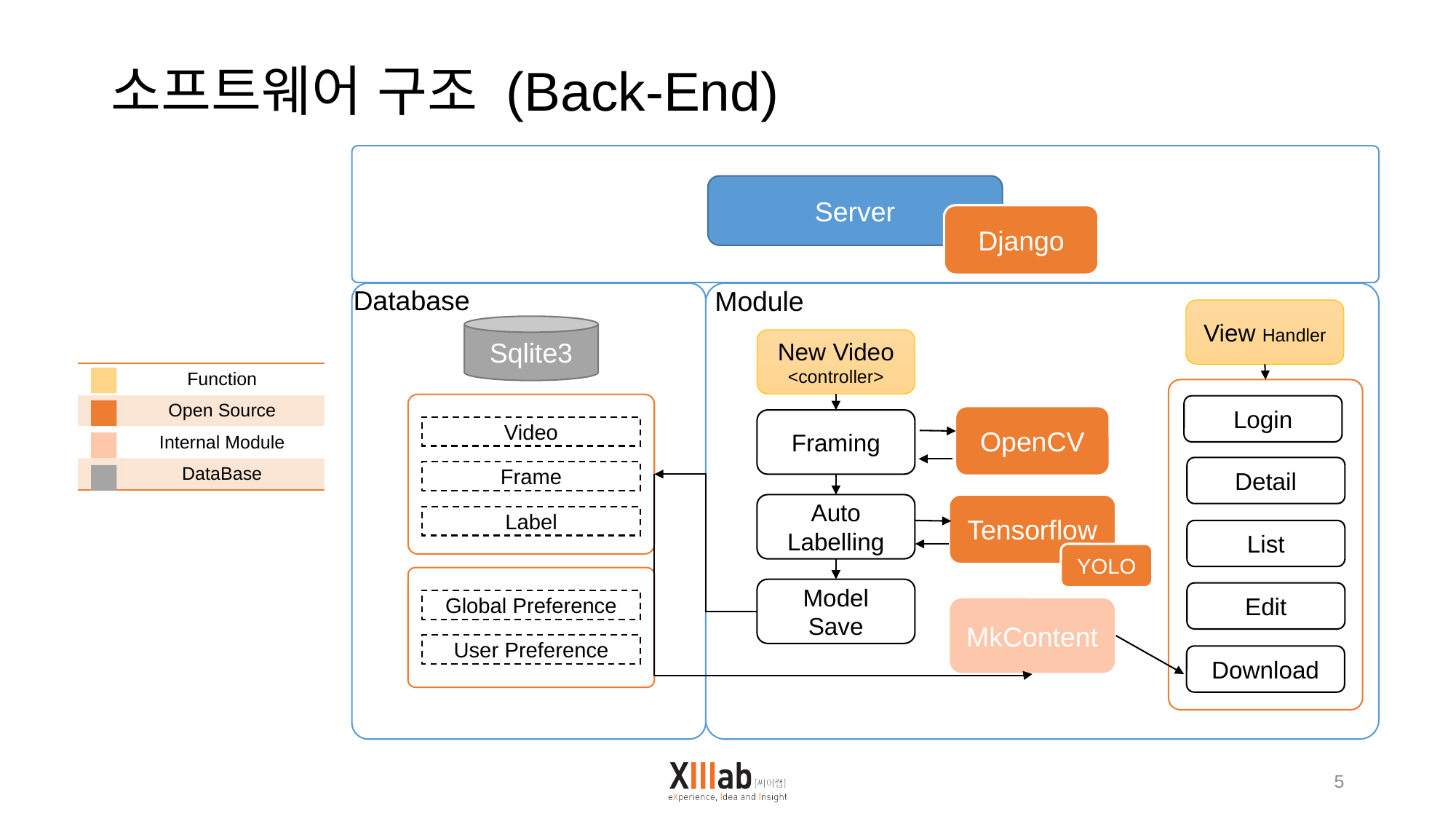

# 소프트웨어 구조 (Back-End)

Server
Django
Database
Module

View Handler
Sqlite3
New Video
<controller>
|  | Function |
| --- | --- |
|  | Open Source |
|  | Internal Module |
|  | DataBase |

Video
Frame
Label

Global Preference
User Preference
Login

OpenCV
Framing

Detail

Auto Labelling
Tensorflow
List
YOLO
Model
Save
Edit
MkContent
Download
5